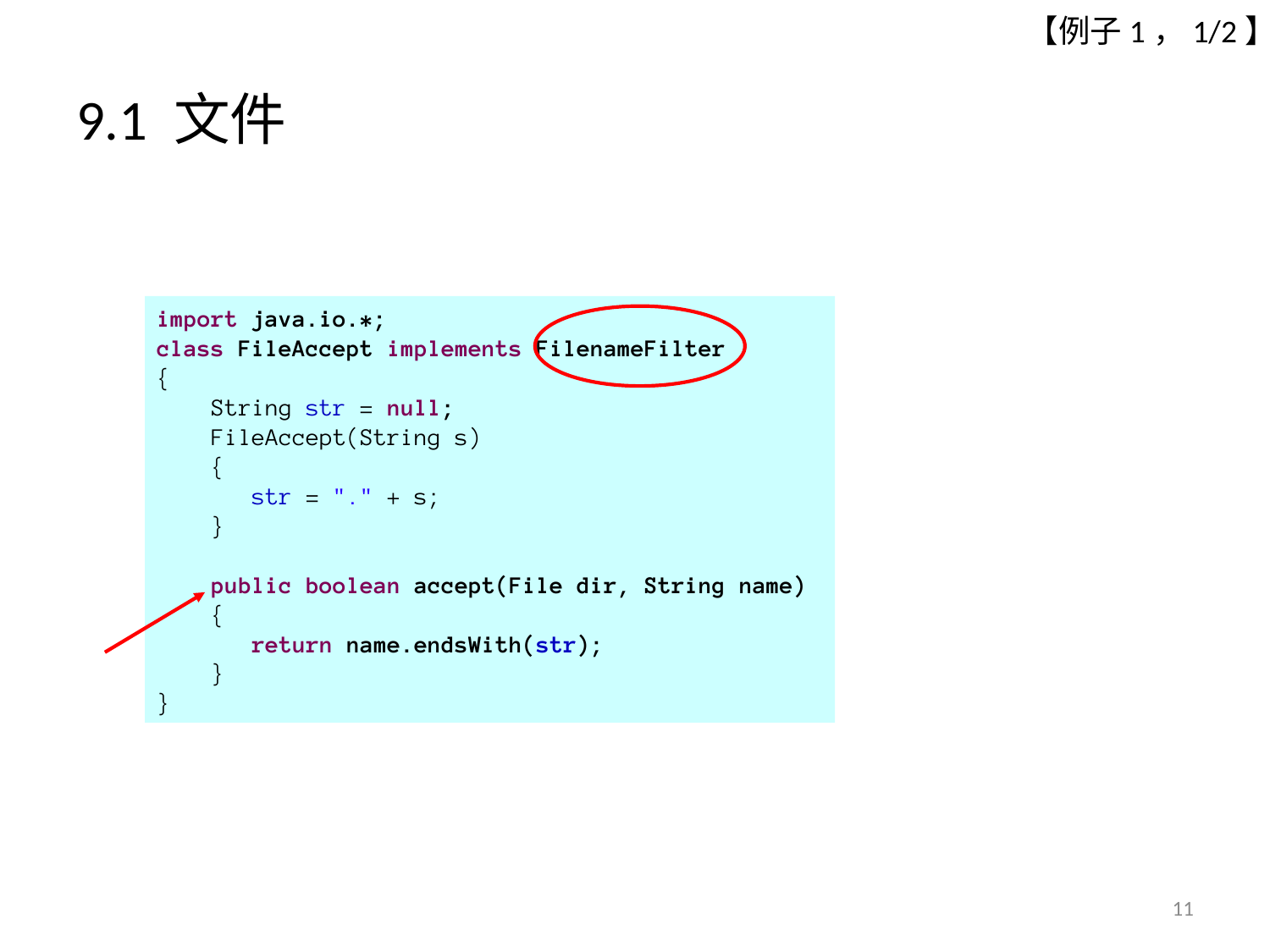

【例子1，1/2】
# 9.1 文件
import java.io.*;
class FileAccept implements FilenameFilter
{
    String str = null;
    FileAccept(String s)
    {
       str = "." + s;
    }

    public boolean accept(File dir, String name)
    {
       return name.endsWith(str);
    }
}

11